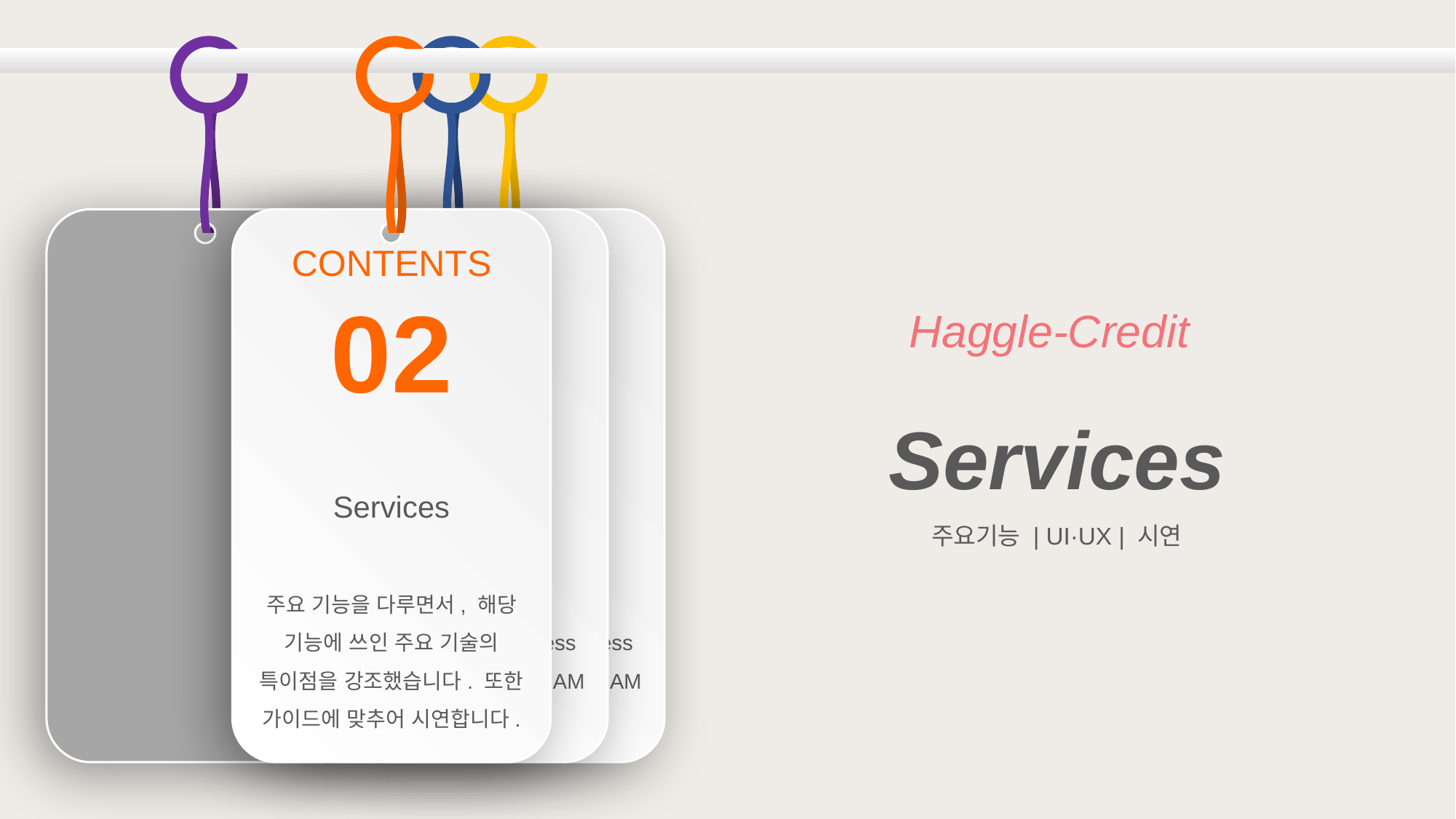

CONTENTS
02

Services

주요 기능을 다루면서, 해당 기능에 쓰인 주요 기술의 특이점을 강조했습니다. 또한 가이드에 맞추어 시연합니다.

CONTENTS
03

컨텐츠에 대한
내용을 적어요
Enjoy your stylish business and campus life with BIZCAM

CONTENTS
04

컨텐츠에 대한
내용을 적어요
Enjoy your stylish business and campus life with BIZCAM

Haggle-Credit
Services
주요기능 | UI·UX | 시연